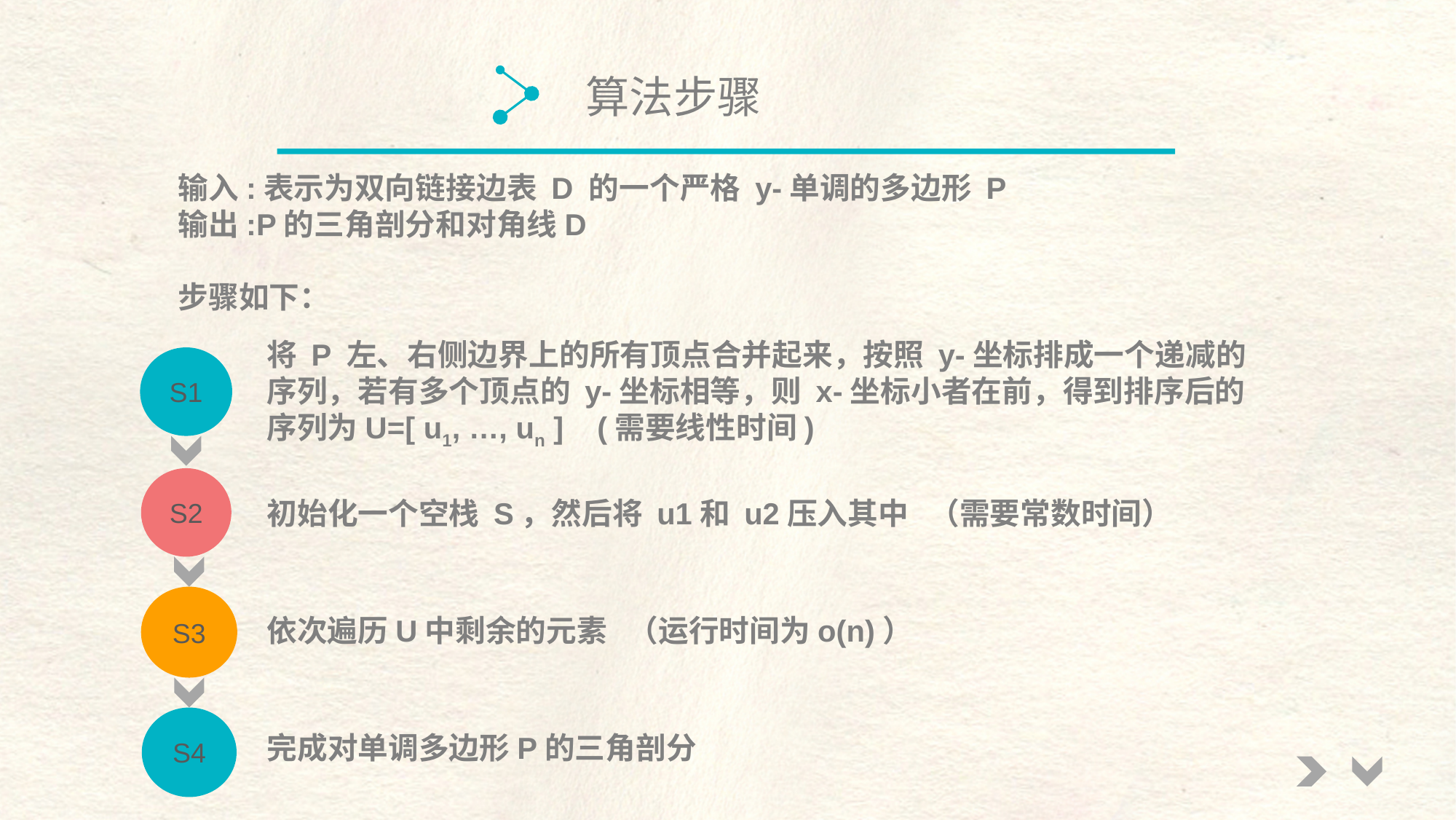

算法步骤

输入:表示为双向链接边表 D 的一个严格 y-单调的多边形 P
输出:P的三角剖分和对角线D

步骤如下：
将 P 左、右侧边界上的所有顶点合并起来，按照 y-坐标排成一个递减的序列，若有多个顶点的 y-坐标相等，则 x-坐标小者在前，得到排序后的序列为U=[ u1, …, un ]    (需要线性时间)
S1

S2
初始化一个空栈 S，然后将 u1和 u2压入其中   （需要常数时间）

S3
依次遍历U中剩余的元素   （运行时间为o(n)）

S4
完成对单调多边形P的三角剖分